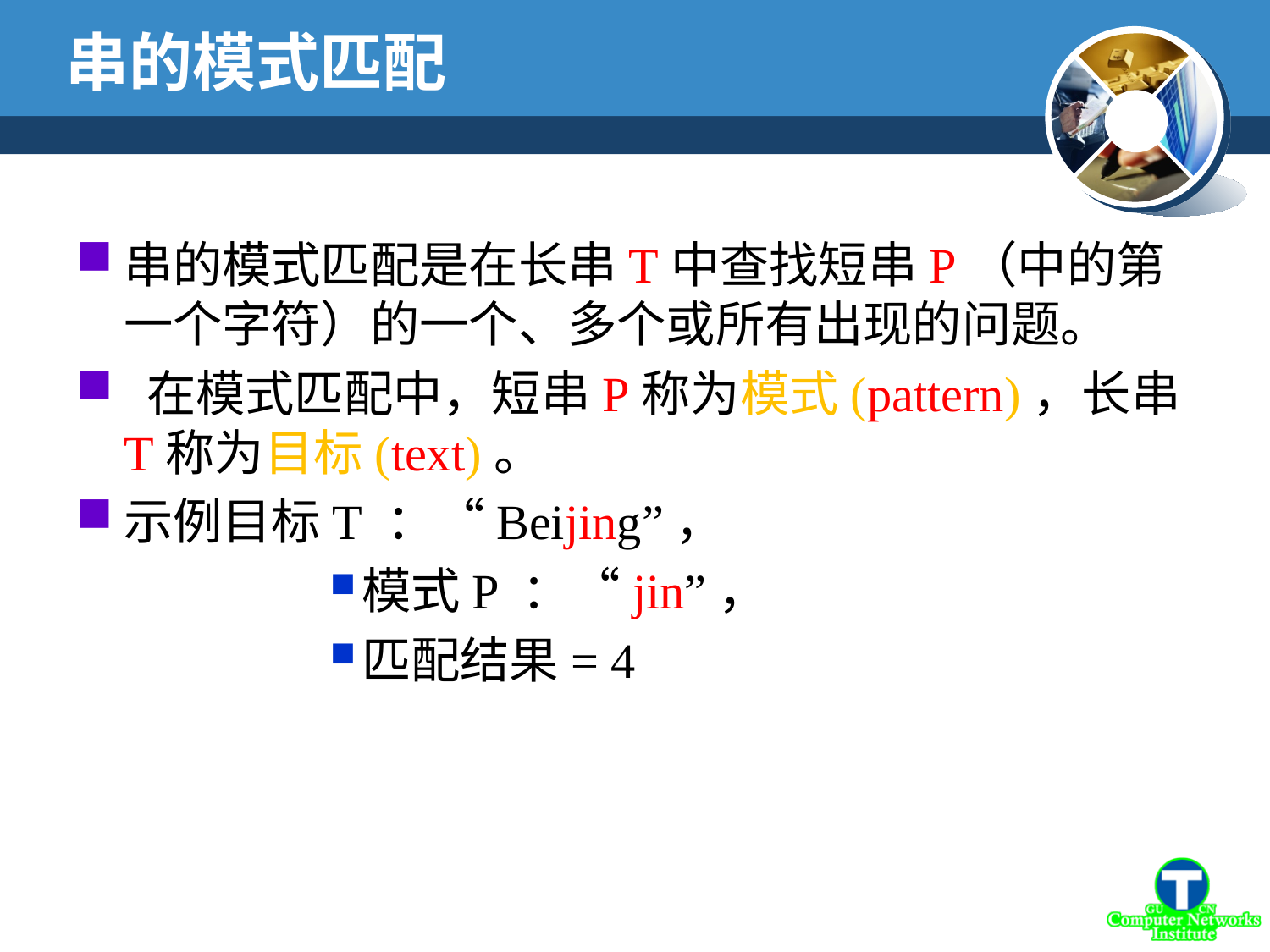

# 串的模式匹配
串的模式匹配是在长串T中查找短串P（中的第一个字符）的一个、多个或所有出现的问题。
 在模式匹配中，短串P称为模式(pattern)，长串T称为目标(text)。
示例目标T ：“Beijing”，
模式P ：“jin”，
匹配结果= 4